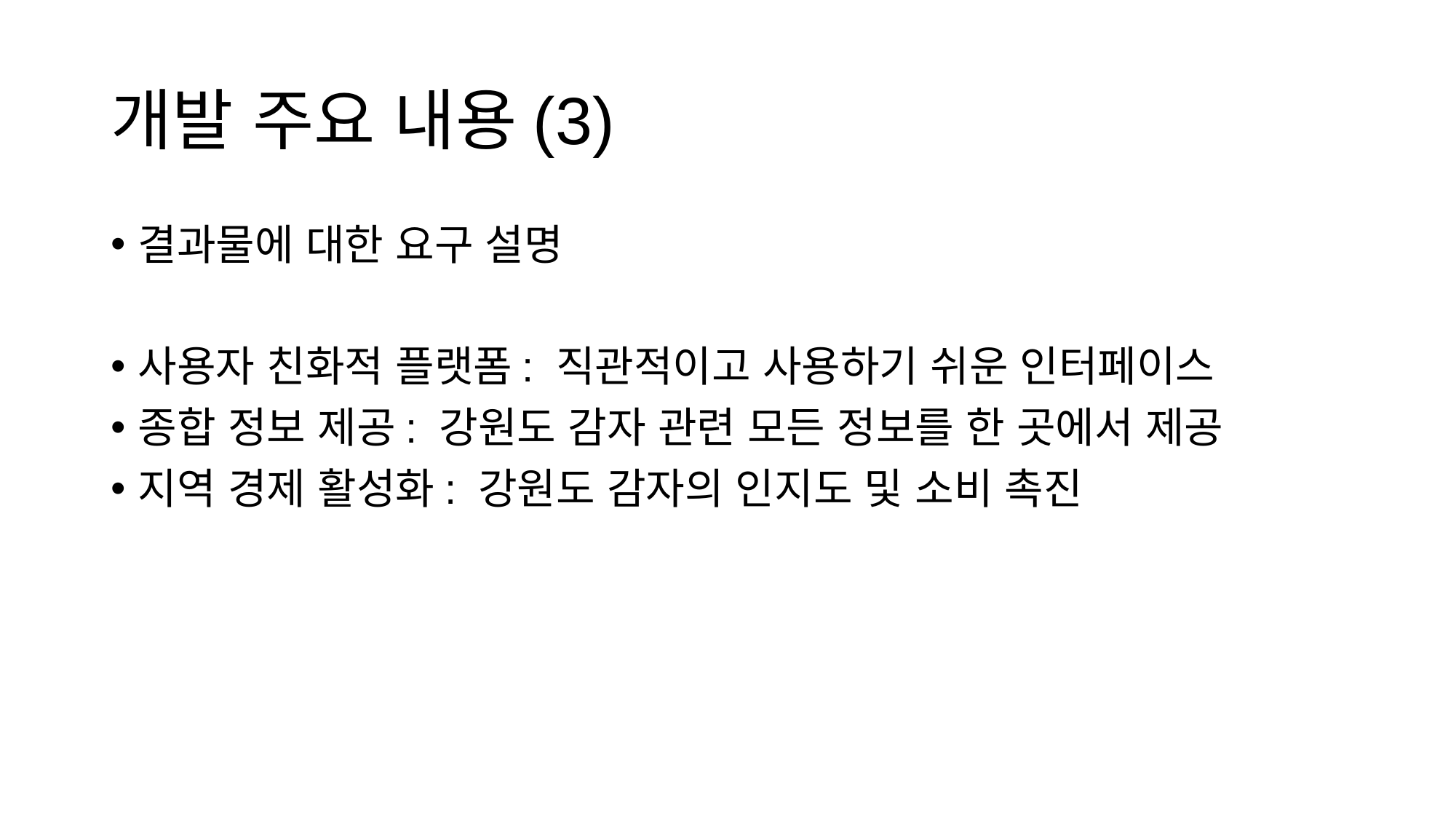

# 개발 주요 내용(3)
결과물에 대한 요구 설명

사용자 친화적 플랫폼: 직관적이고 사용하기 쉬운 인터페이스
종합 정보 제공: 강원도 감자 관련 모든 정보를 한 곳에서 제공
지역 경제 활성화: 강원도 감자의 인지도 및 소비 촉진